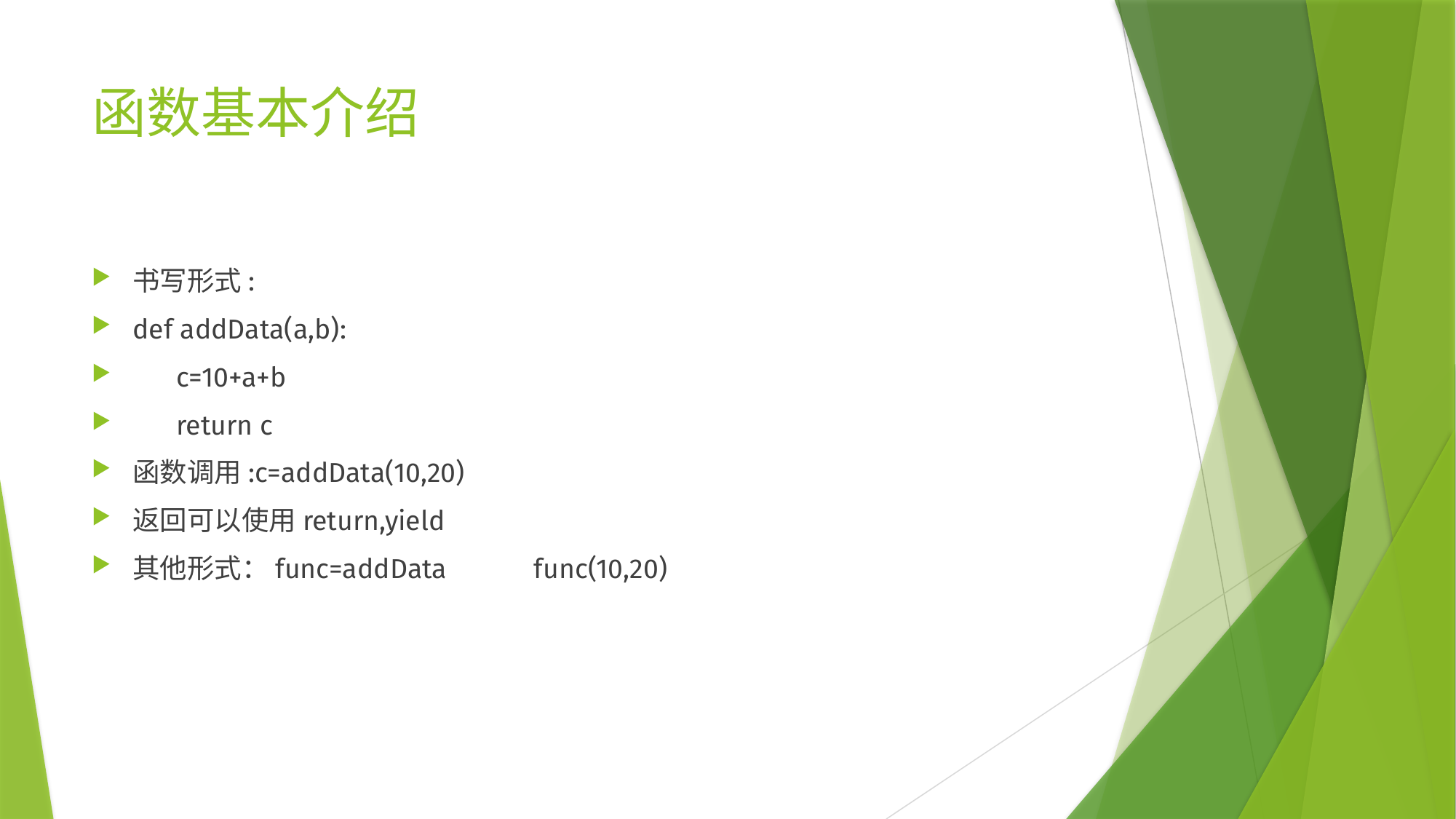

# 函数基本介绍
书写形式:
def addData(a,b):
      c=10+a+b
      return c
函数调用:c=addData(10,20)
返回可以使用return,yield
其他形式：func=addData            func(10,20)